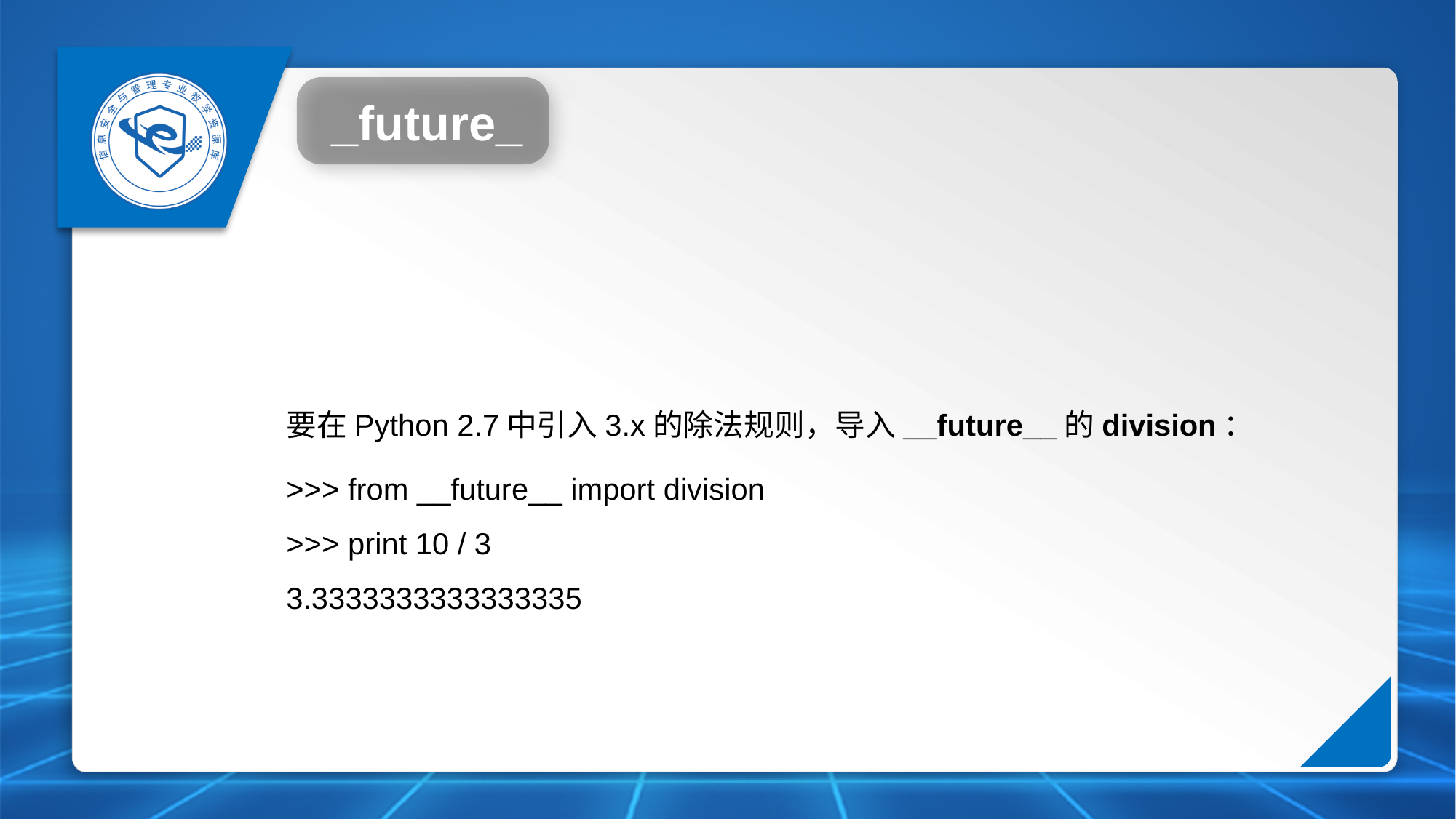

_future_
要在Python 2.7中引入3.x的除法规则，导入__future__的division：
>>> from __future__ import division
>>> print 10 / 3
3.3333333333333335